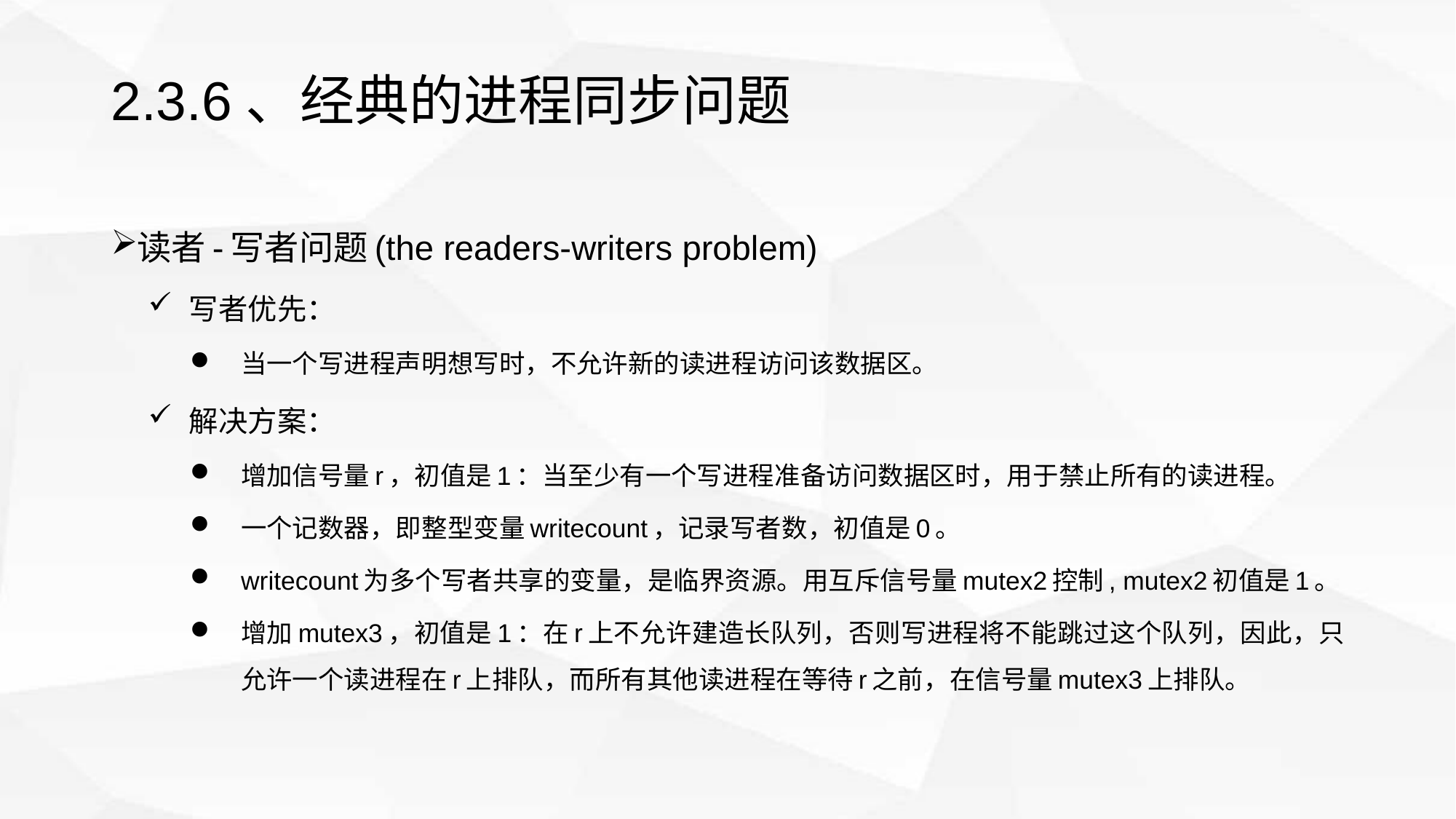

# 2.3.6、经典的进程同步问题
读者-写者问题(the readers-writers problem)
写者优先：
当一个写进程声明想写时，不允许新的读进程访问该数据区。
解决方案：
增加信号量r，初值是1：当至少有一个写进程准备访问数据区时，用于禁止所有的读进程。
一个记数器，即整型变量writecount，记录写者数，初值是0。
writecount为多个写者共享的变量，是临界资源。用互斥信号量mutex2控制, mutex2初值是1。
增加mutex3，初值是1：在r上不允许建造长队列，否则写进程将不能跳过这个队列，因此，只允许一个读进程在r上排队，而所有其他读进程在等待r之前，在信号量mutex3上排队。